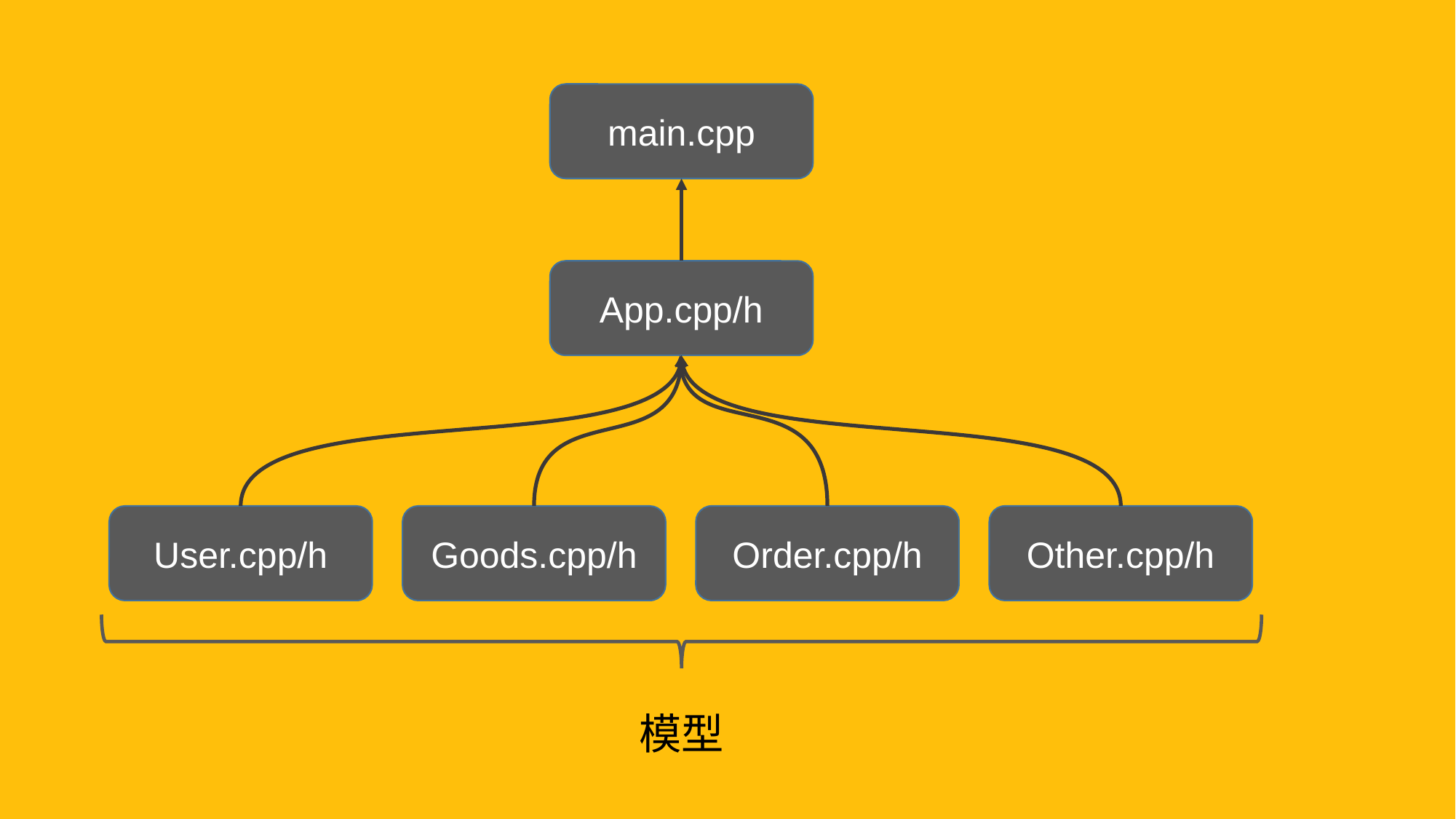

main.cpp
App.cpp/h
Other.cpp/h
Order.cpp/h
Goods.cpp/h
User.cpp/h
模型